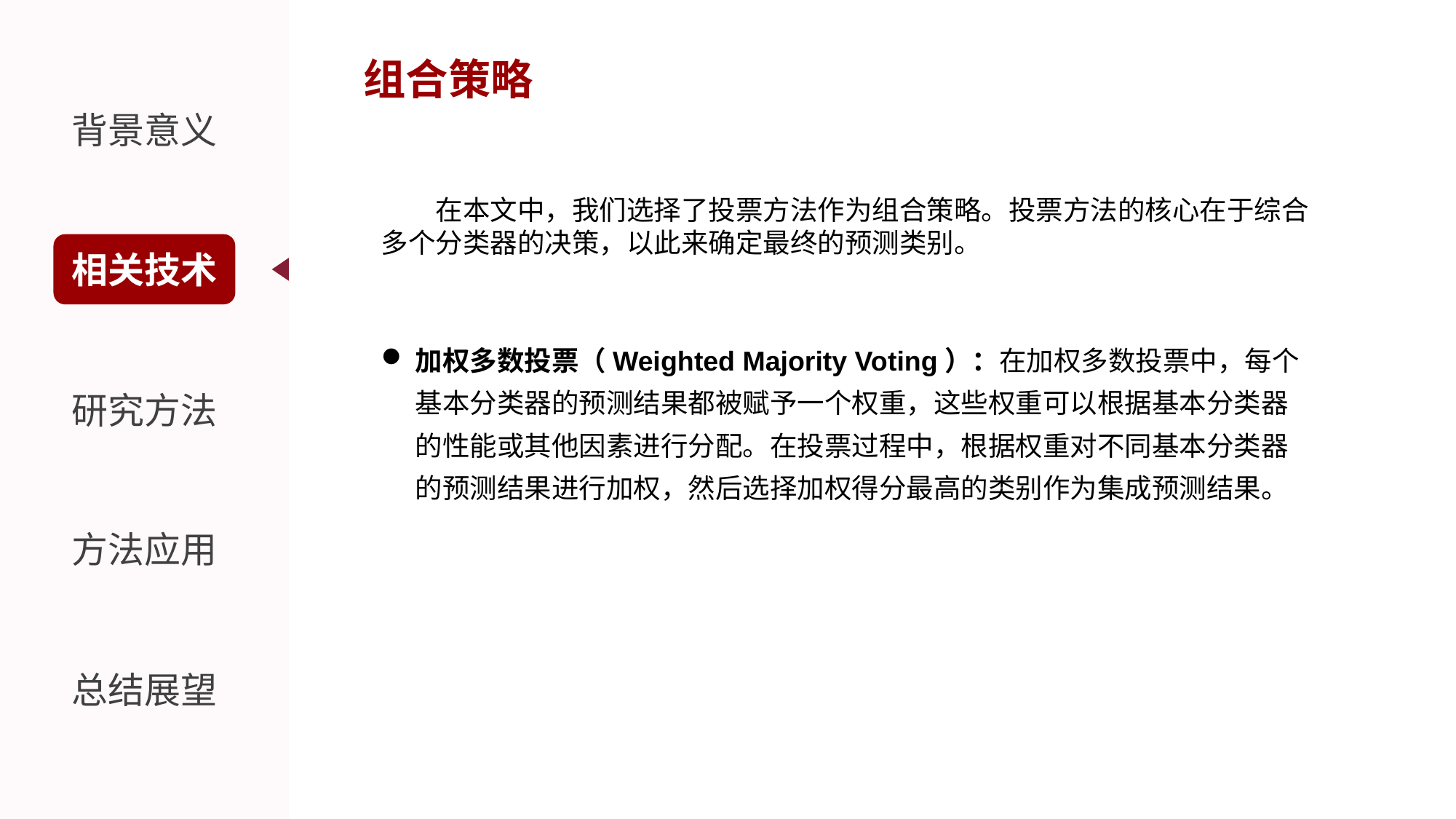

组合策略
背景意义
在本文中，我们选择了投票方法作为组合策略。投票方法的核心在于综合多个分类器的决策，以此来确定最终的预测类别。

相关技术

加权多数投票（Weighted Majority Voting）：在加权多数投票中，每个基本分类器的预测结果都被赋予一个权重，这些权重可以根据基本分类器的性能或其他因素进行分配。在投票过程中，根据权重对不同基本分类器的预测结果进行加权，然后选择加权得分最高的类别作为集成预测结果。

研究方法
方法应用
总结展望